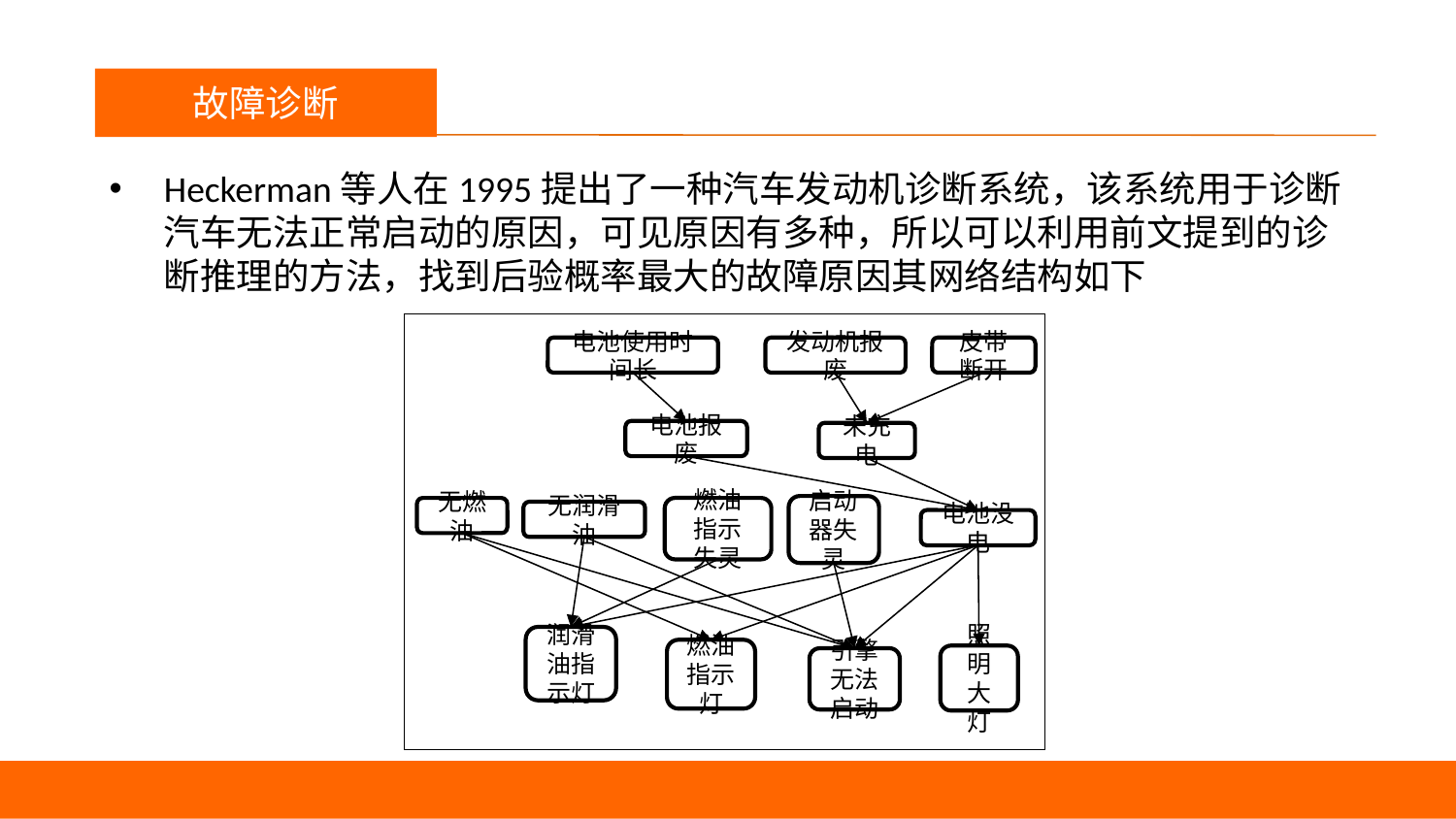

议程
故障诊断

Heckerman等人在1995提出了一种汽车发动机诊断系统，该系统用于诊断汽车无法正常启动的原因，可见原因有多种，所以可以利用前文提到的诊断推理的方法，找到后验概率最大的故障原因其网络结构如下

电池使用时间长
发动机报废
皮带断开
电池报废
未充电
启动器失灵
无燃油
燃油指示
失灵
无润滑油
电池没电
润滑油指示灯
燃油指示灯
照明大灯
引擎无法启动